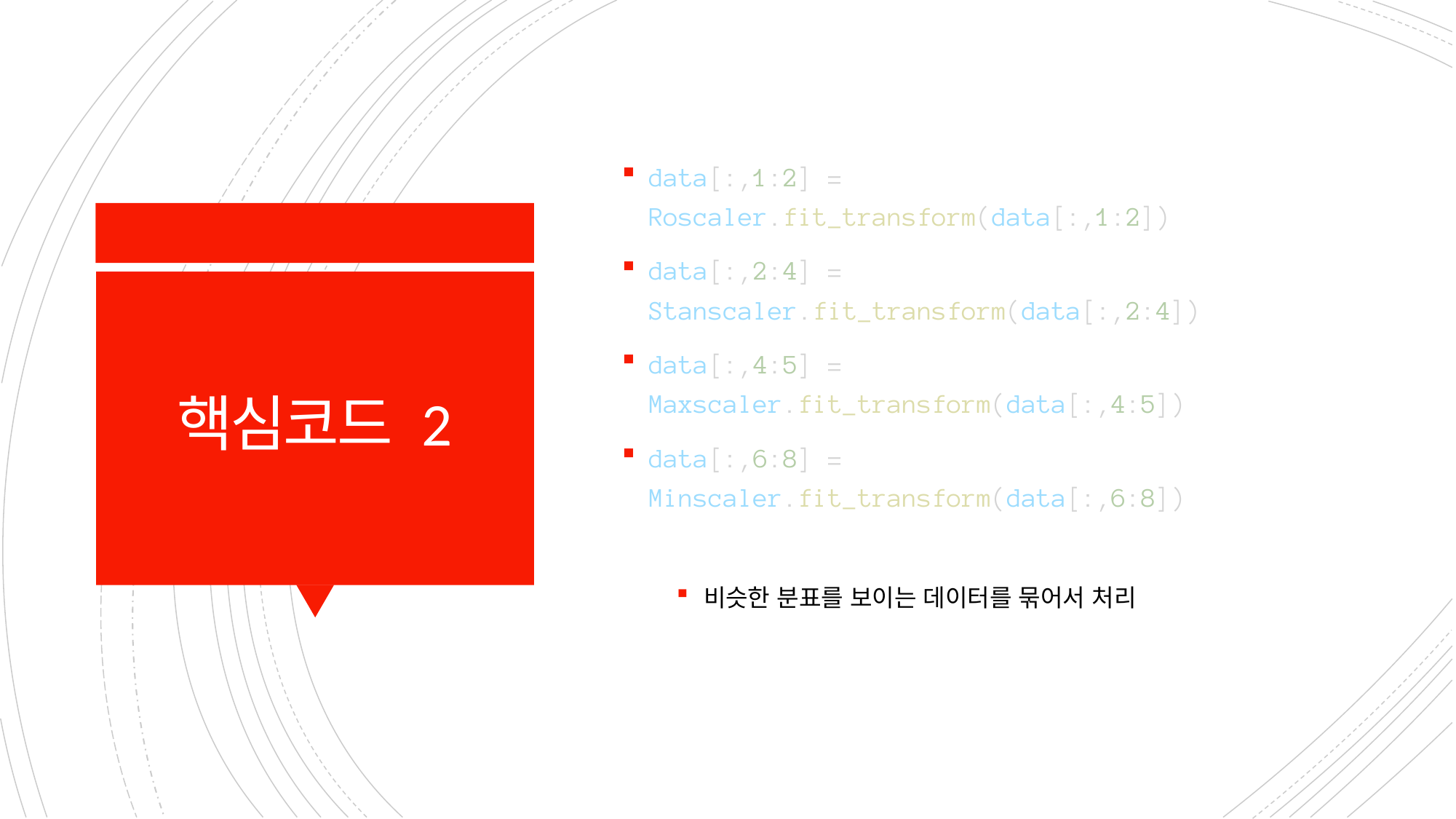

data[:,1:2] = Roscaler.fit_transform(data[:,1:2])
data[:,2:4] = Stanscaler.fit_transform(data[:,2:4])
data[:,4:5] = Maxscaler.fit_transform(data[:,4:5])
data[:,6:8] = Minscaler.fit_transform(data[:,6:8])

비슷한 분표를 보이는 데이터를 묶어서 처리

# 핵심코드 2